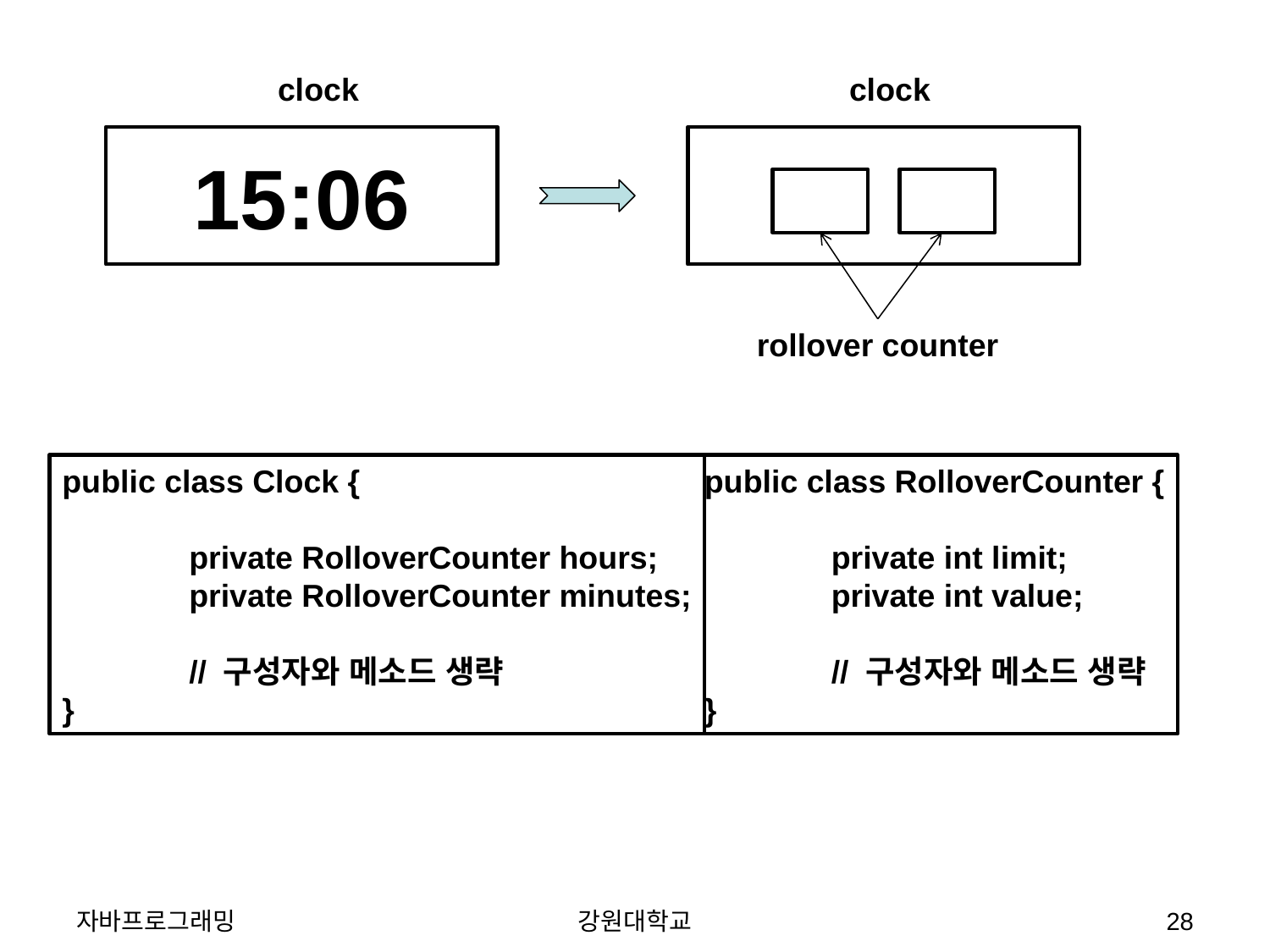

clock
clock
15:06

rollover counter
public class Clock {

	private RolloverCounter hours;
	private RolloverCounter minutes;

	// 구성자와 메소드 생략
}
public class RolloverCounter {

	private int limit;
	private int value;

	// 구성자와 메소드 생략
}
자바프로그래밍
강원대학교
28